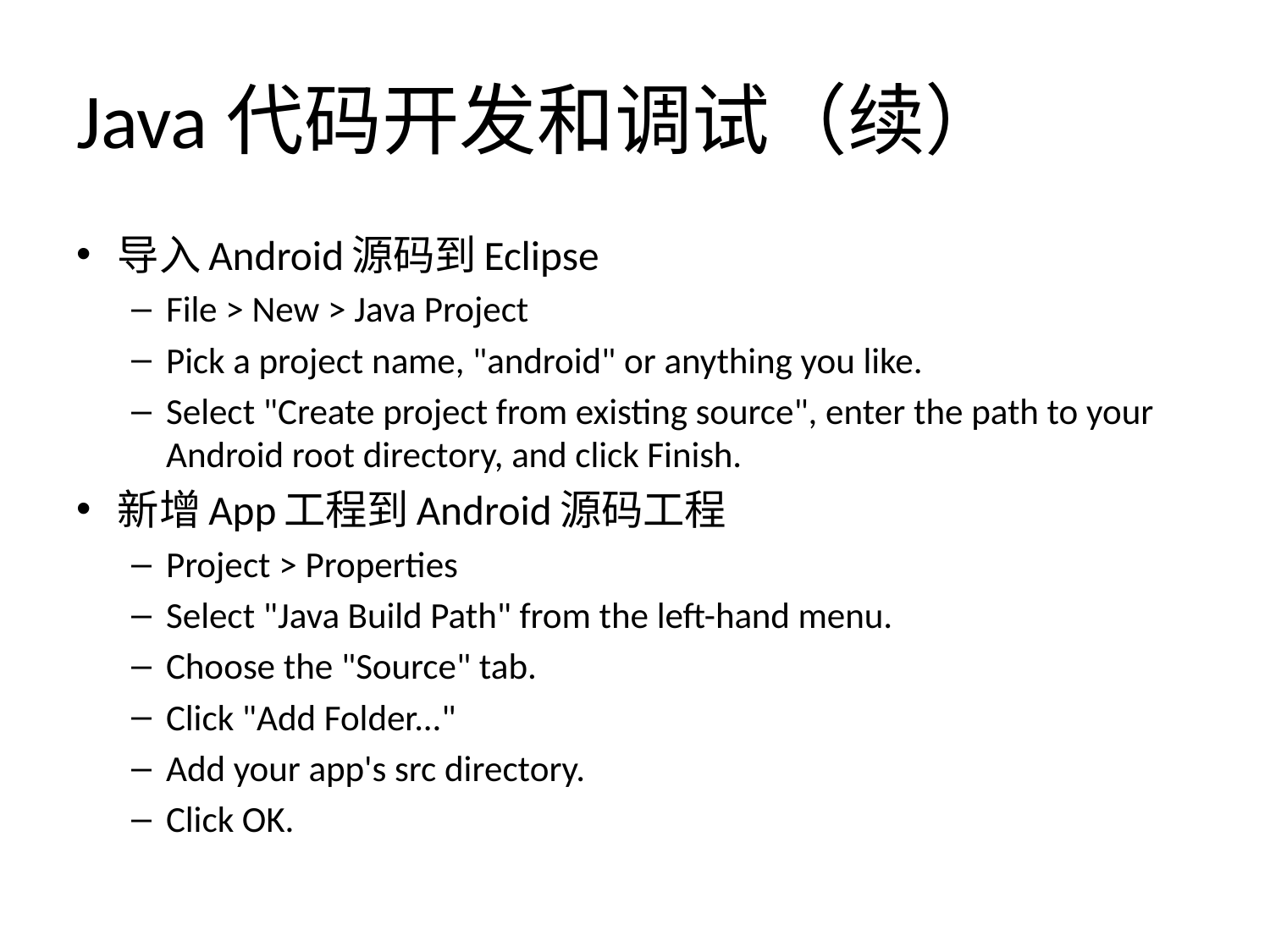

# Java代码开发和调试（续）
导入Android源码到Eclipse
File > New > Java Project
Pick a project name, "android" or anything you like.
Select "Create project from existing source", enter the path to your Android root directory, and click Finish.
新增App工程到Android源码工程
Project > Properties
Select "Java Build Path" from the left-hand menu.
Choose the "Source" tab.
Click "Add Folder..."
Add your app's src directory.
Click OK.